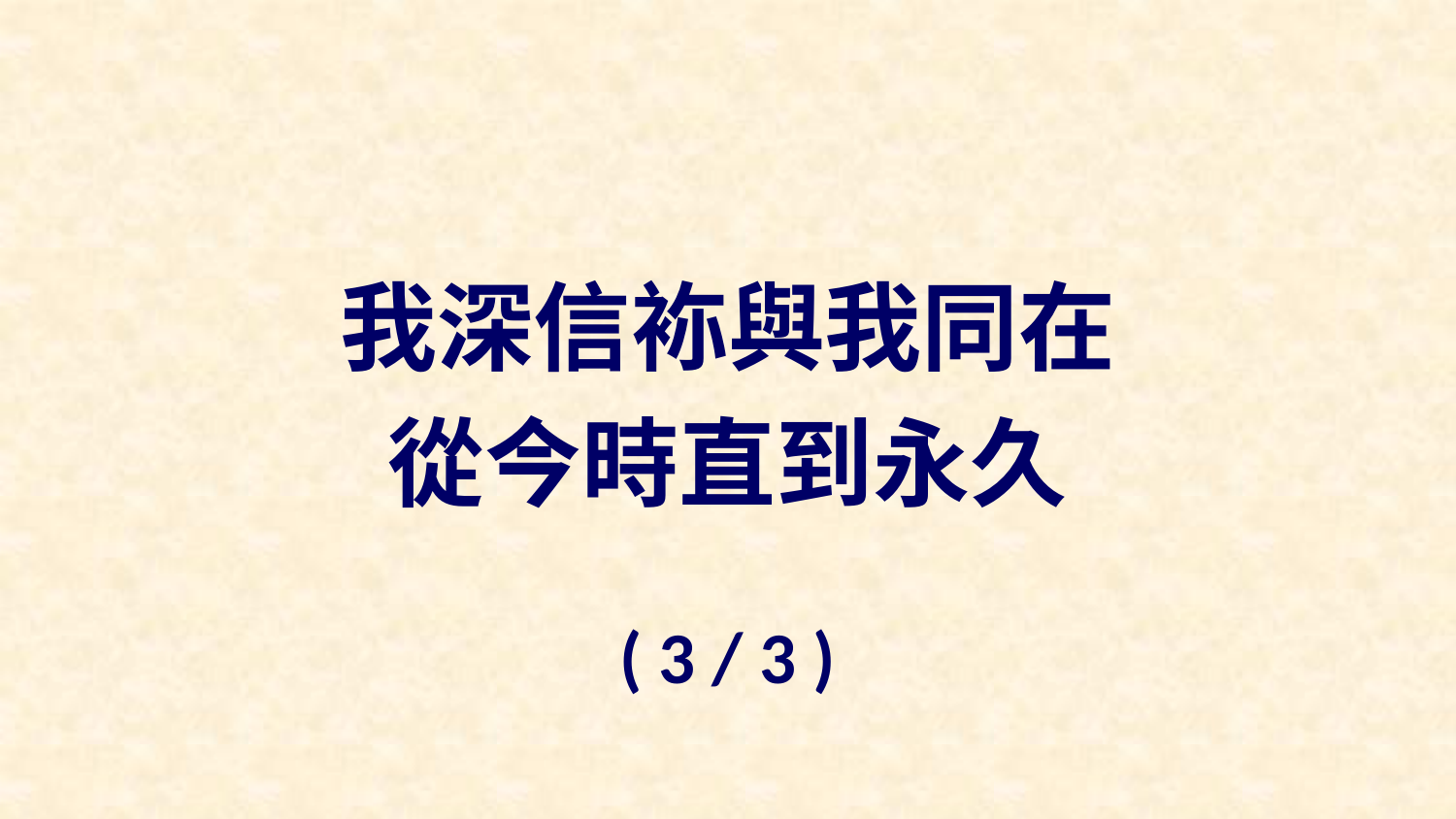

我深信袮與我同在
從今時直到永久
( 3 / 3 )